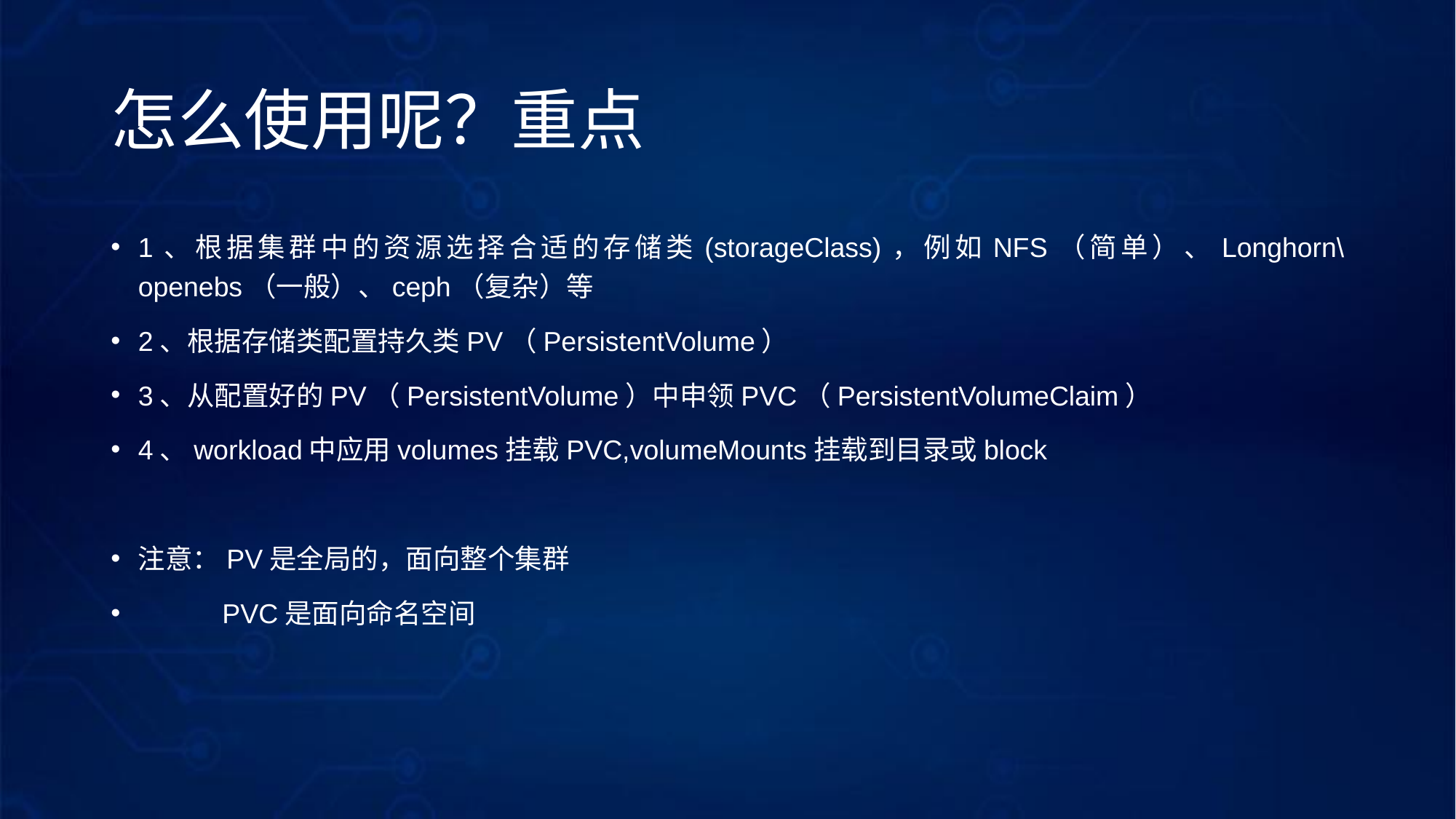

# 怎么使用呢？重点
1、根据集群中的资源选择合适的存储类(storageClass)，例如NFS（简单）、Longhorn\openebs（一般）、ceph（复杂）等
2、根据存储类配置持久类PV（PersistentVolume）
3、从配置好的PV（PersistentVolume）中申领PVC（PersistentVolumeClaim）
4、workload中应用volumes挂载PVC,volumeMounts挂载到目录或block

注意：PV是全局的，面向整个集群
           PVC是面向命名空间